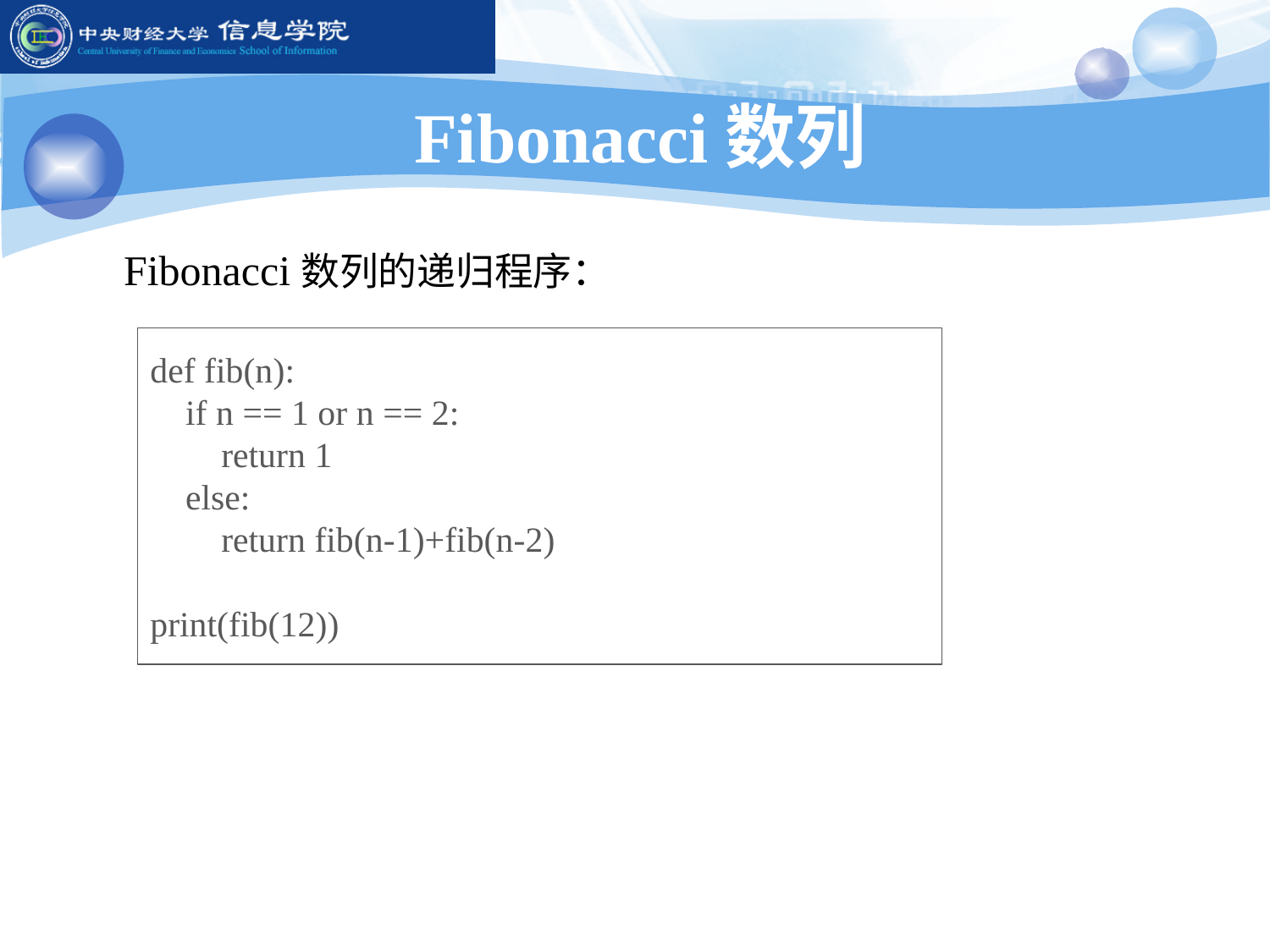

Fibonacci数列
Fibonacci数列的递归程序：
def fib(n):
    if n == 1 or n == 2:
        return 1
    else:
        return fib(n-1)+fib(n-2)

print(fib(12))